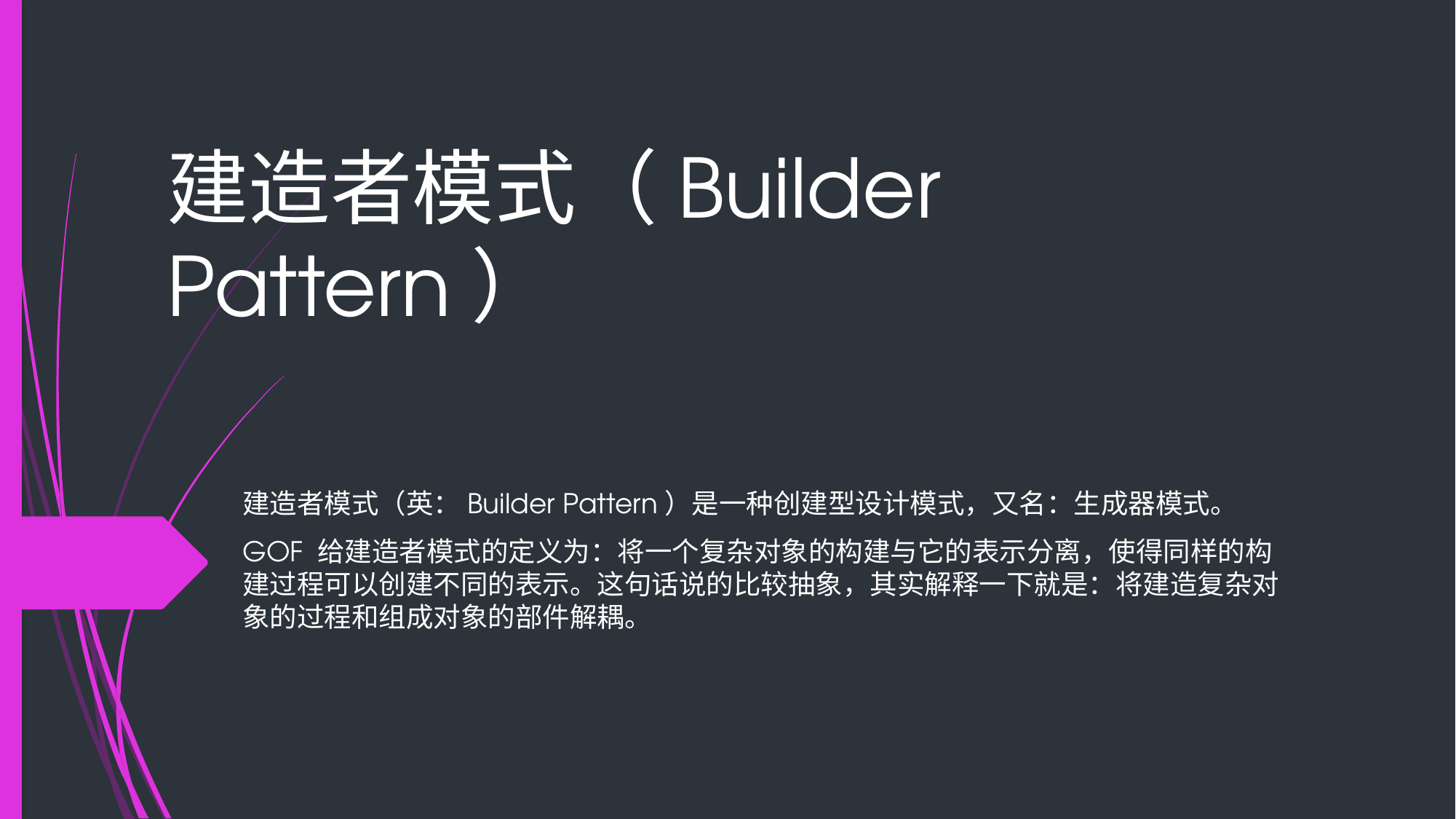

# 建造者模式（Builder Pattern）
建造者模式（英：Builder Pattern）是一种创建型设计模式，又名：生成器模式。
GOF 给建造者模式的定义为：将一个复杂对象的构建与它的表示分离，使得同样的构建过程可以创建不同的表示。这句话说的比较抽象，其实解释一下就是：将建造复杂对象的过程和组成对象的部件解耦。